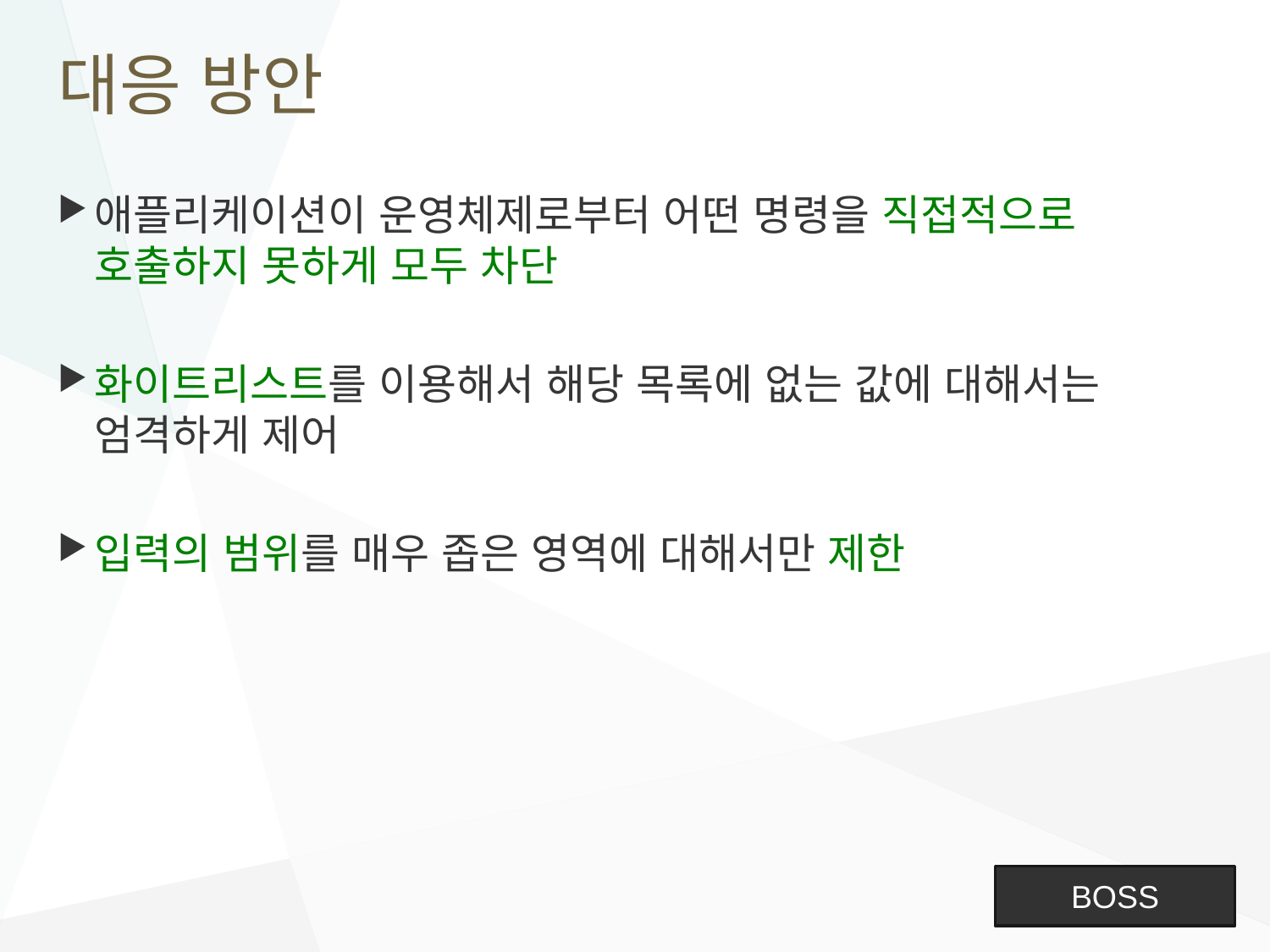

# 대응 방안
애플리케이션이 운영체제로부터 어떤 명령을 직접적으로 호출하지 못하게 모두 차단

화이트리스트를 이용해서 해당 목록에 없는 값에 대해서는 엄격하게 제어

입력의 범위를 매우 좁은 영역에 대해서만 제한
BOSS